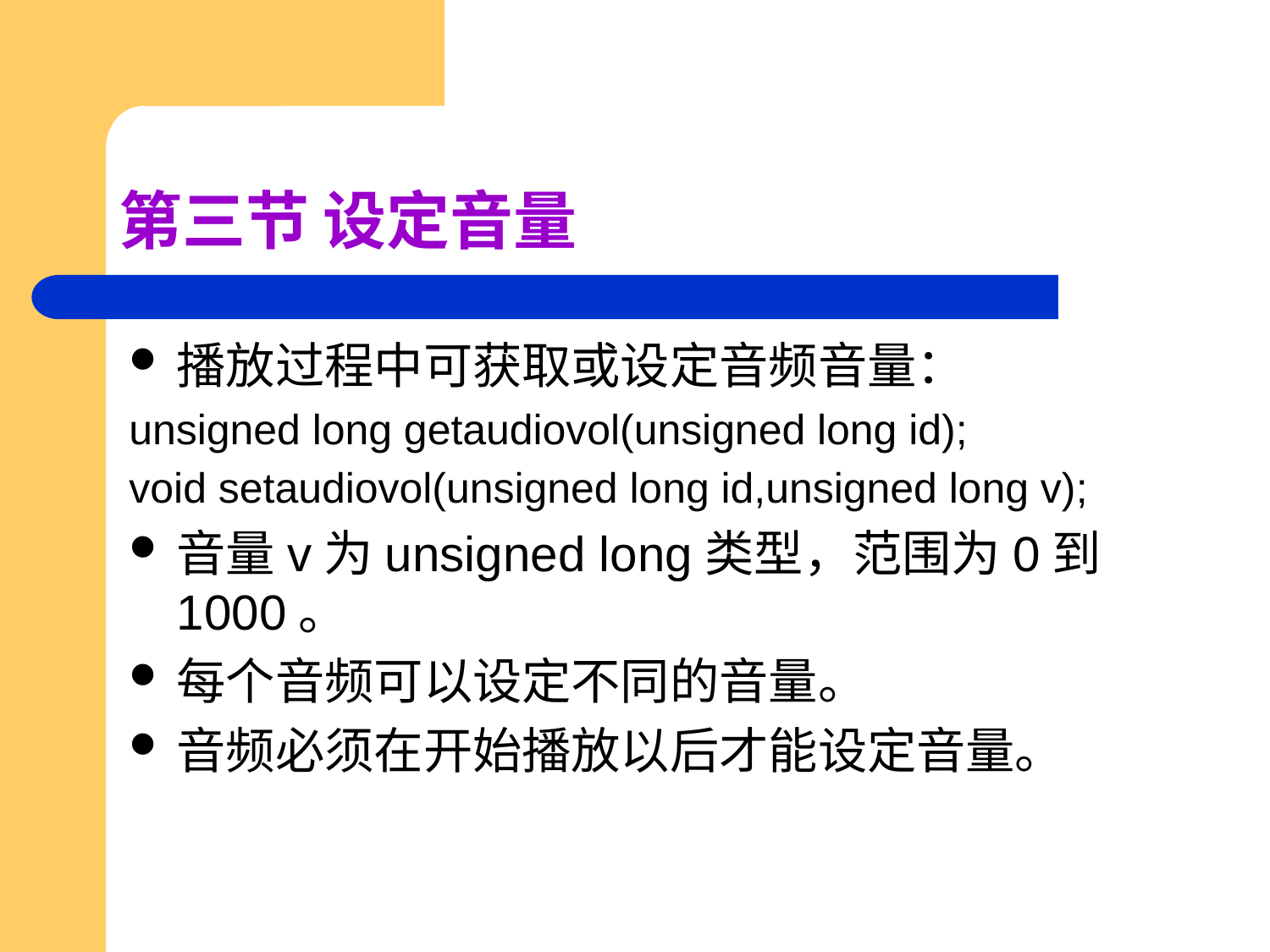

# 第三节 设定音量
播放过程中可获取或设定音频音量：
unsigned long getaudiovol(unsigned long id);
void setaudiovol(unsigned long id,unsigned long v);
音量v为unsigned long类型，范围为0到1000。
每个音频可以设定不同的音量。
音频必须在开始播放以后才能设定音量。